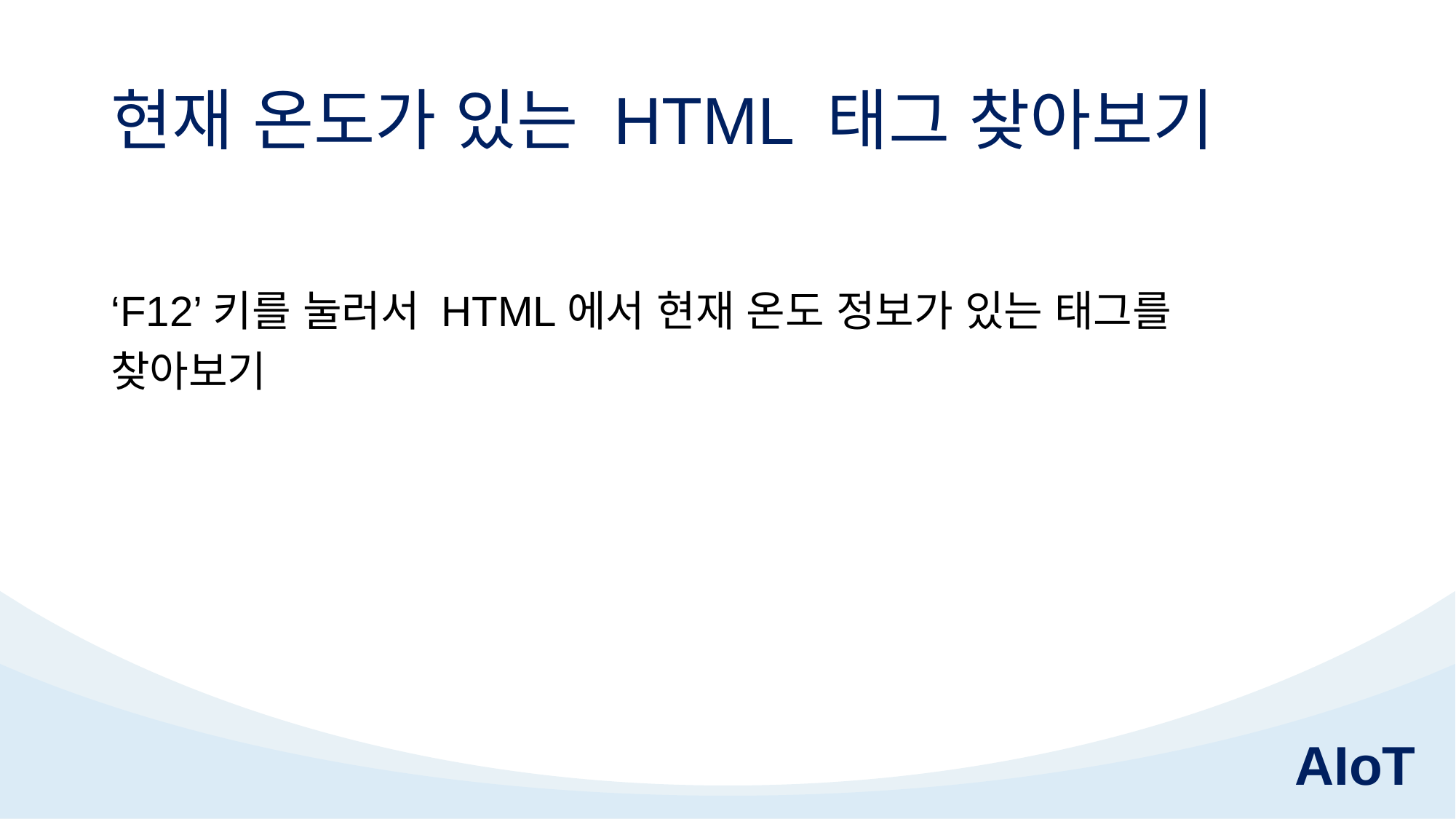

# 현재 온도가 있는 HTML 태그 찾아보기

‘F12’키를 눌러서 HTML에서 현재 온도 정보가 있는 태그를
찾아보기